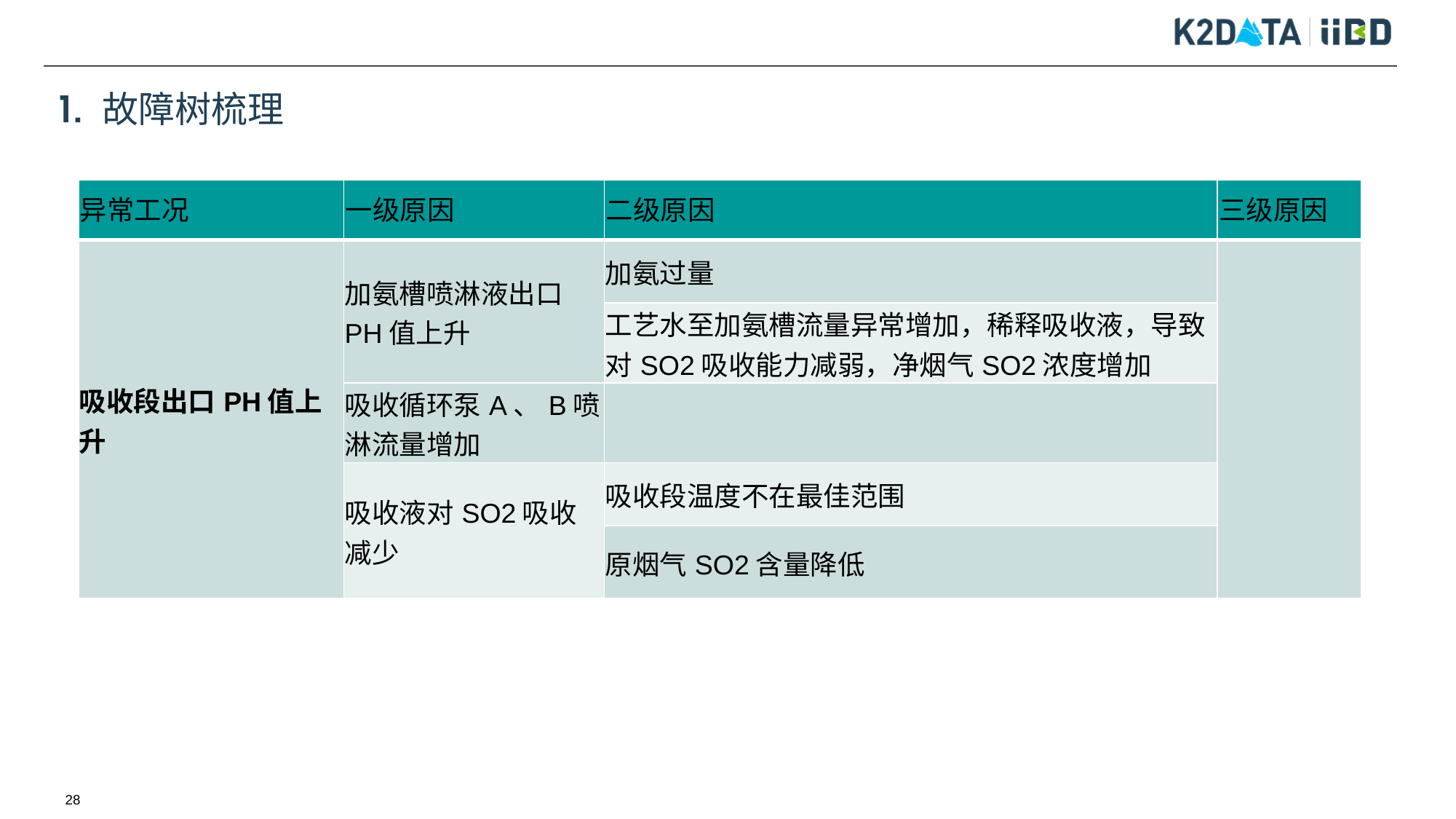

# 1. 故障树梳理
| 异常工况 | 一级原因 | 二级原因 | 三级原因 |
| --- | --- | --- | --- |
| 吸收段出口PH值上升 | 加氨槽喷淋液出口PH值上升 | 加氨过量 |  |
|  |  | 工艺水至加氨槽流量异常增加，稀释吸收液，导致对SO2吸收能力减弱，净烟气SO2浓度增加 |  |
|  | 吸收循环泵A、B喷淋流量增加 |  |  |
|  | 吸收液对SO2吸收减少 | 吸收段温度不在最佳范围 |  |
|  |  | 原烟气SO2含量降低 |  |
28